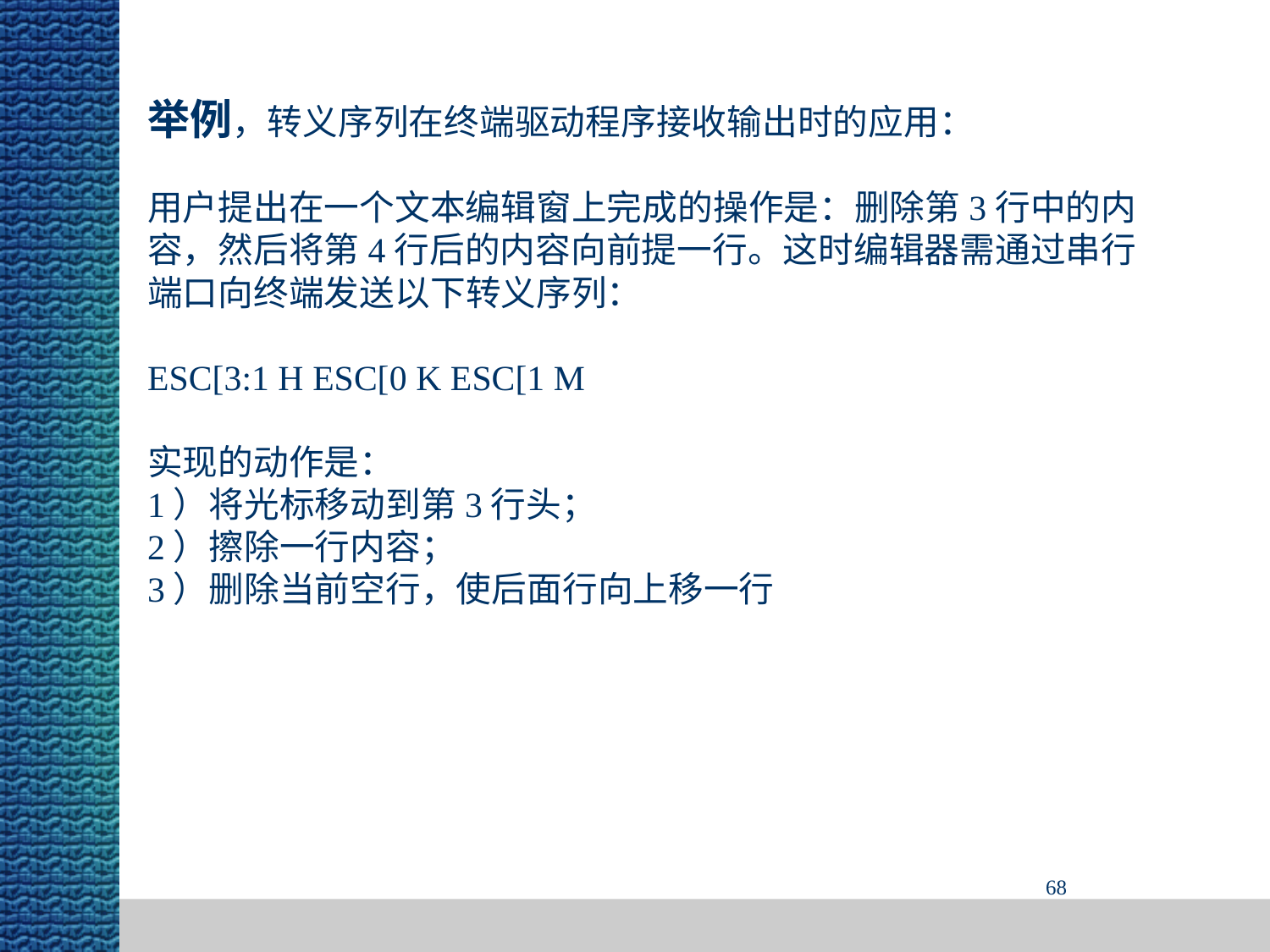

举例，转义序列在终端驱动程序接收输出时的应用：

用户提出在一个文本编辑窗上完成的操作是：删除第3行中的内容，然后将第4行后的内容向前提一行。这时编辑器需通过串行端口向终端发送以下转义序列：

ESC[3:1 H ESC[0 K ESC[1 M

实现的动作是：
1）将光标移动到第3行头；
2）擦除一行内容；
3）删除当前空行，使后面行向上移一行
68